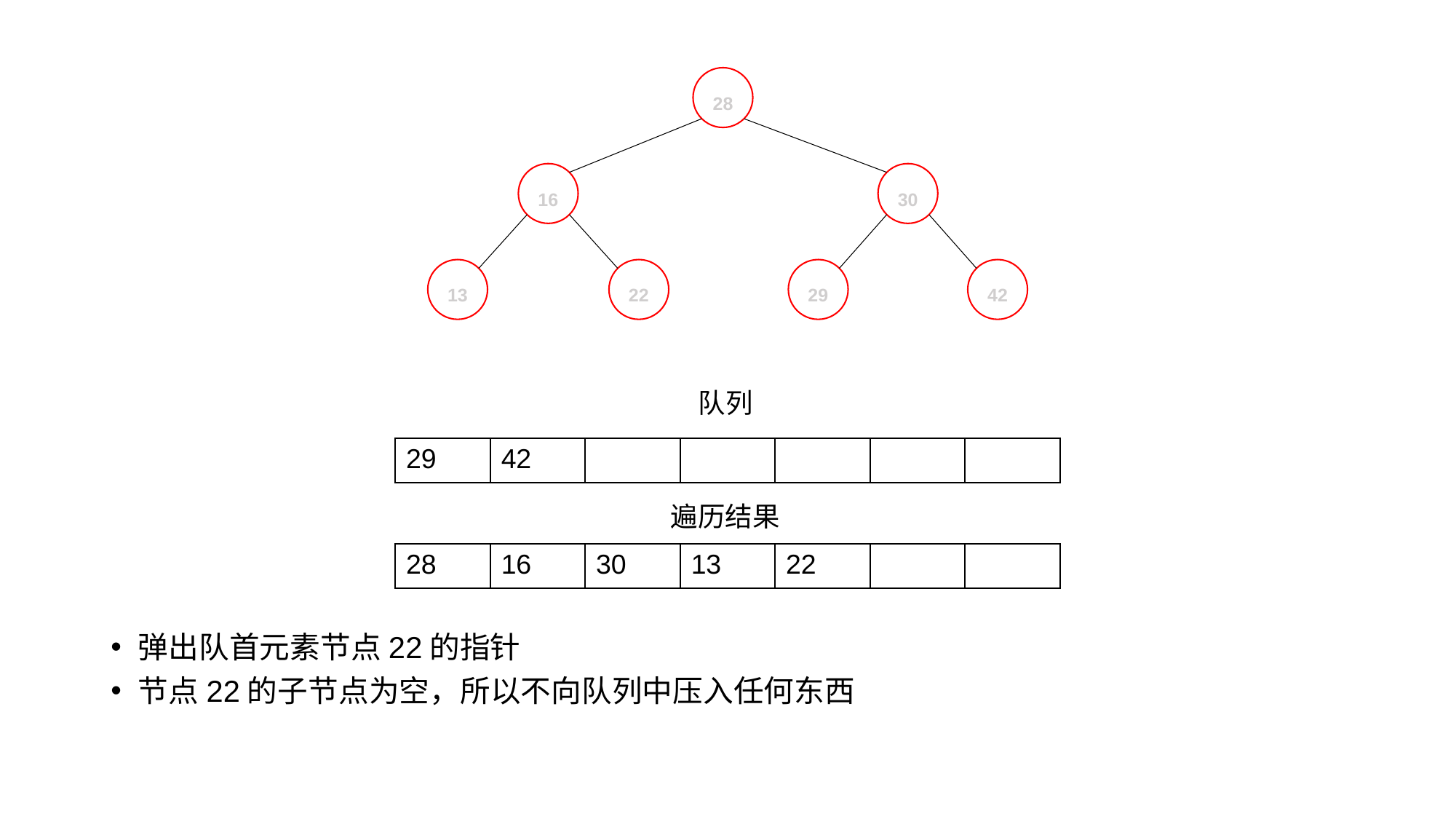

28
16
30
13
22
29
42
队列
| 29 | 42 |  |  |  |  |  |
| --- | --- | --- | --- | --- | --- | --- |
遍历结果
| 28 | 16 | 30 | 13 | 22 |  |  |
| --- | --- | --- | --- | --- | --- | --- |

弹出队首元素节点22的指针
节点22的子节点为空，所以不向队列中压入任何东西